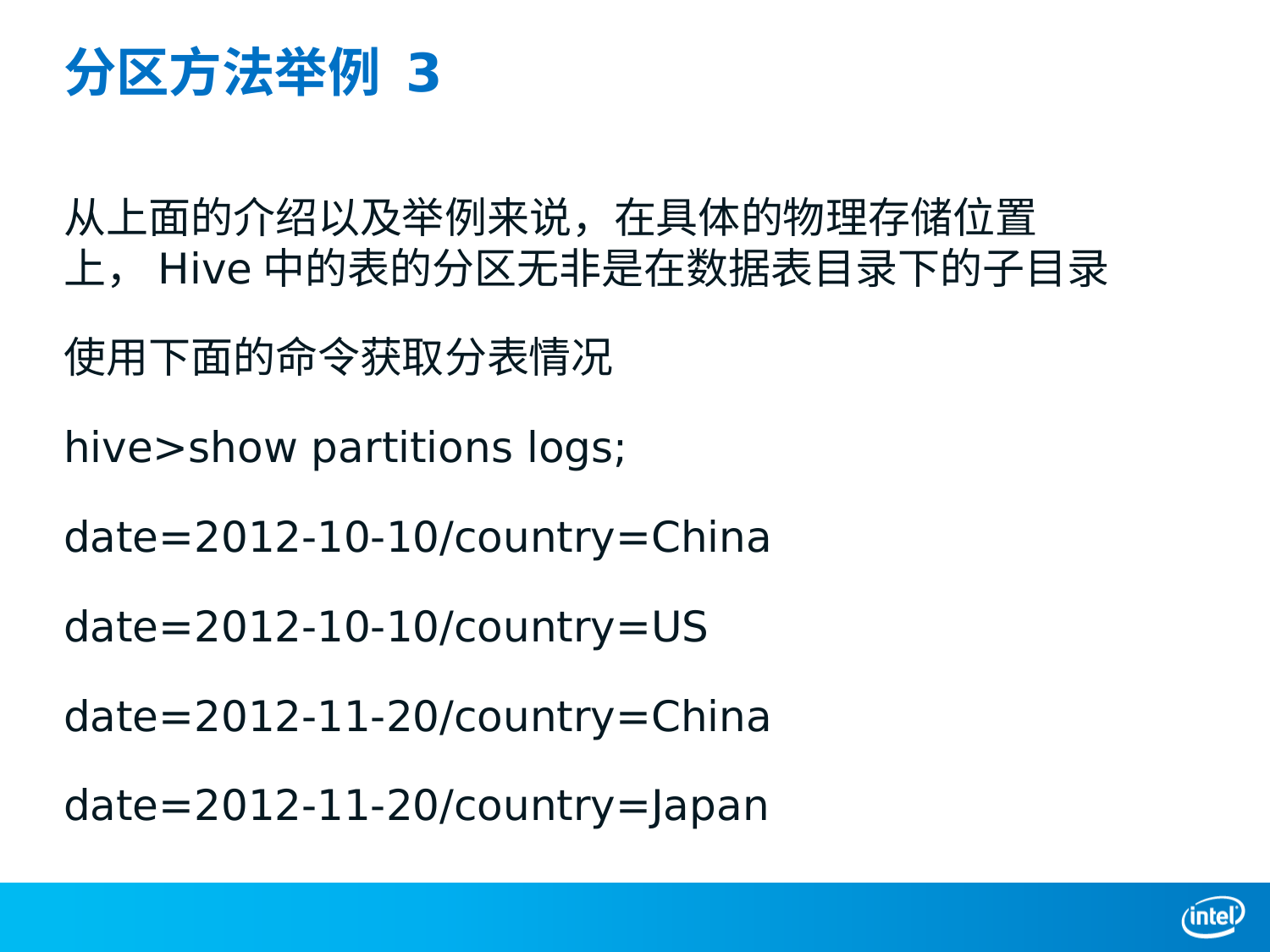

# 分区方法举例 3
从上面的介绍以及举例来说，在具体的物理存储位置上，Hive中的表的分区无非是在数据表目录下的子目录
使用下面的命令获取分表情况
hive>show partitions logs;
date=2012-10-10/country=China
date=2012-10-10/country=US
date=2012-11-20/country=China
date=2012-11-20/country=Japan